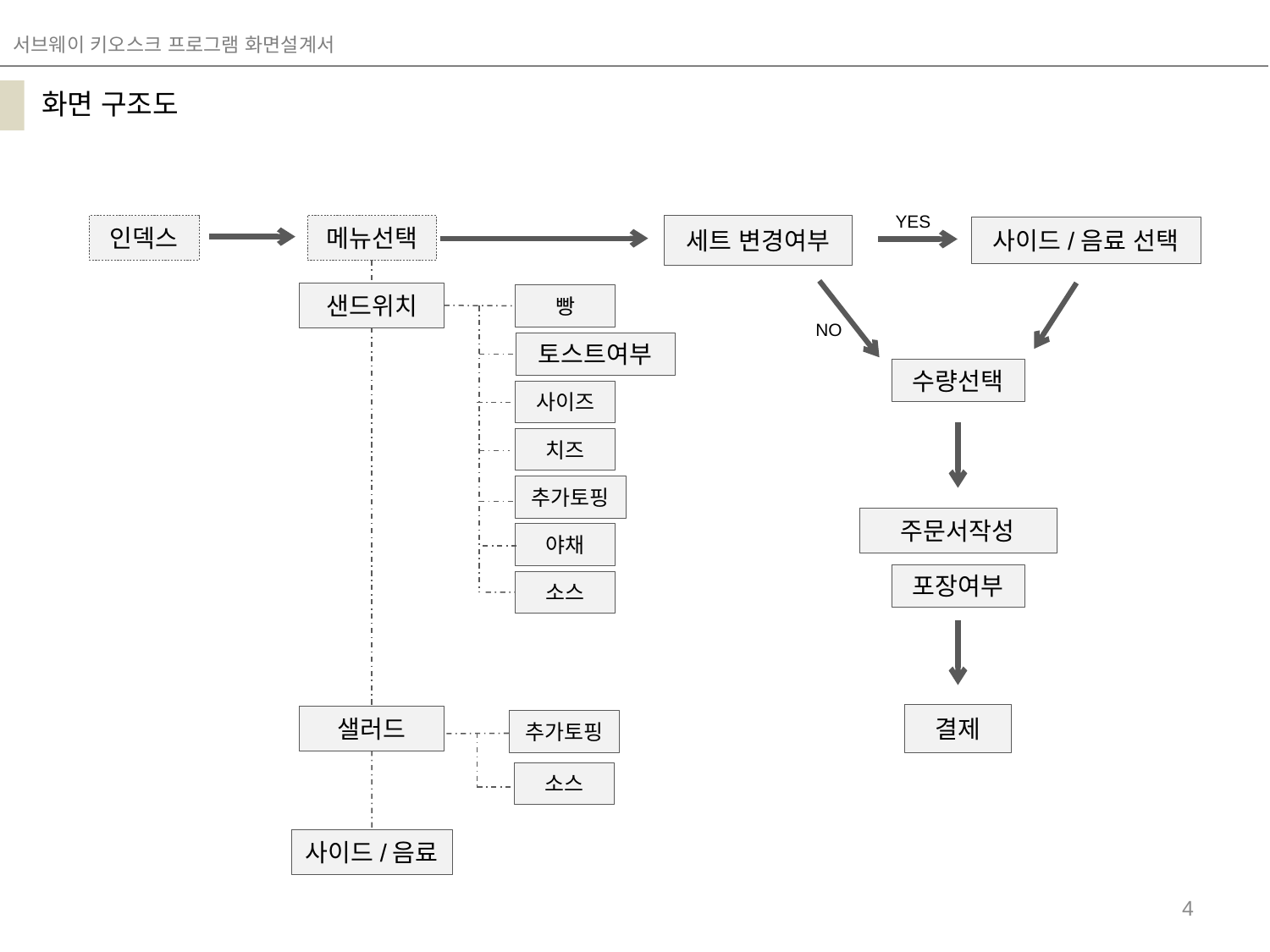

서브웨이 키오스크 프로그램 화면설계서

화면 구조도
YES
인덱스
메뉴선택
세트 변경여부
사이드/음료 선택
샌드위치
빵
NO
토스트여부
수량선택
사이즈
치즈
추가토핑
주문서작성
야채
포장여부
소스
결제
샐러드
추가토핑
소스
사이드/음료
4